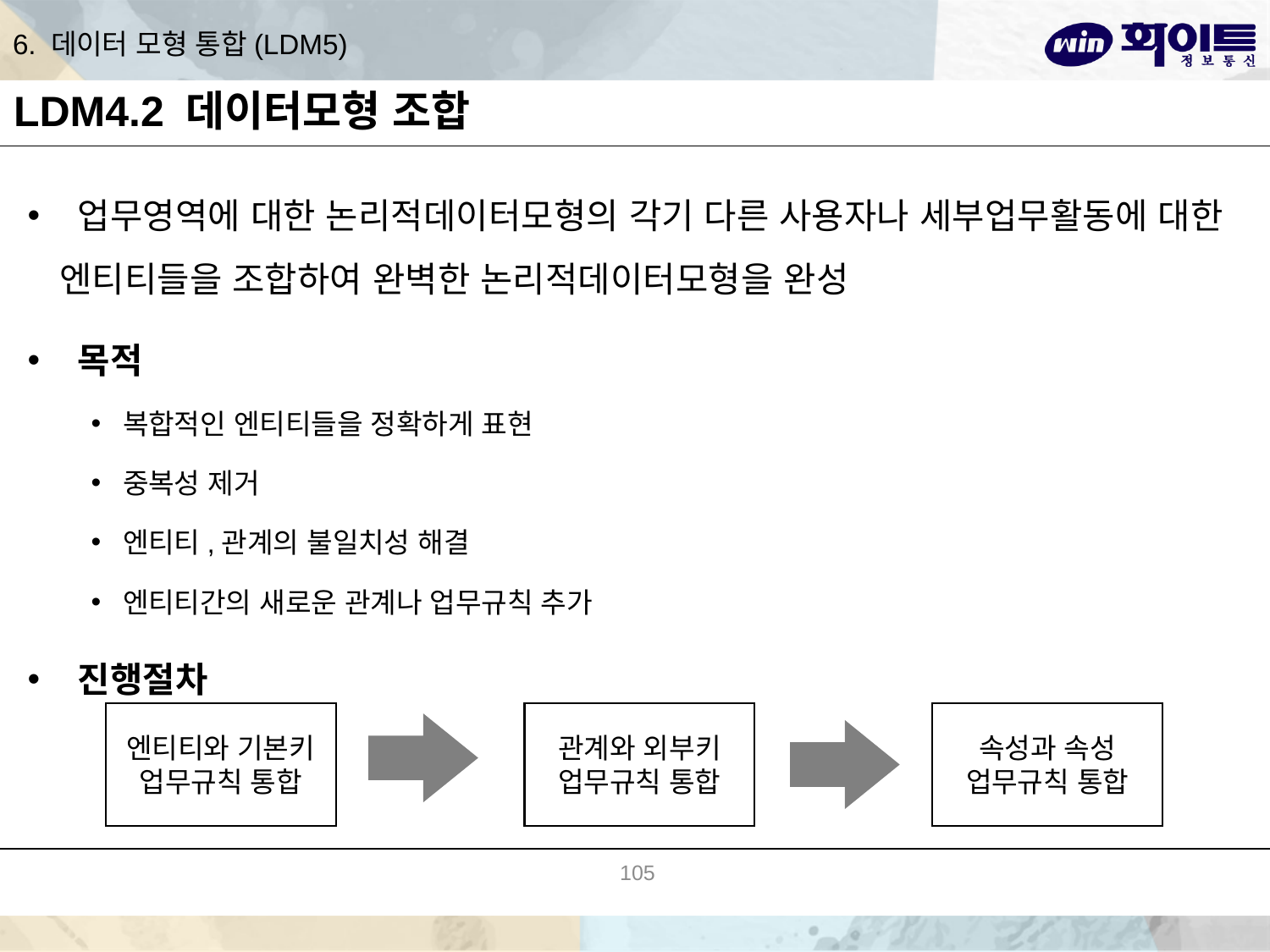

# 6. 데이터 모형 통합(LDM5)
LDM4.2 데이터모형 조합
 업무영역에 대한 논리적데이터모형의 각기 다른 사용자나 세부업무활동에 대한 엔티티들을 조합하여 완벽한 논리적데이터모형을 완성
 목적
복합적인 엔티티들을 정확하게 표현
중복성 제거
엔티티,관계의 불일치성 해결
엔티티간의 새로운 관계나 업무규칙 추가
 진행절차
엔티티와 기본키
업무규칙 통합
관계와 외부키
업무규칙 통합
속성과 속성
업무규칙 통합

105